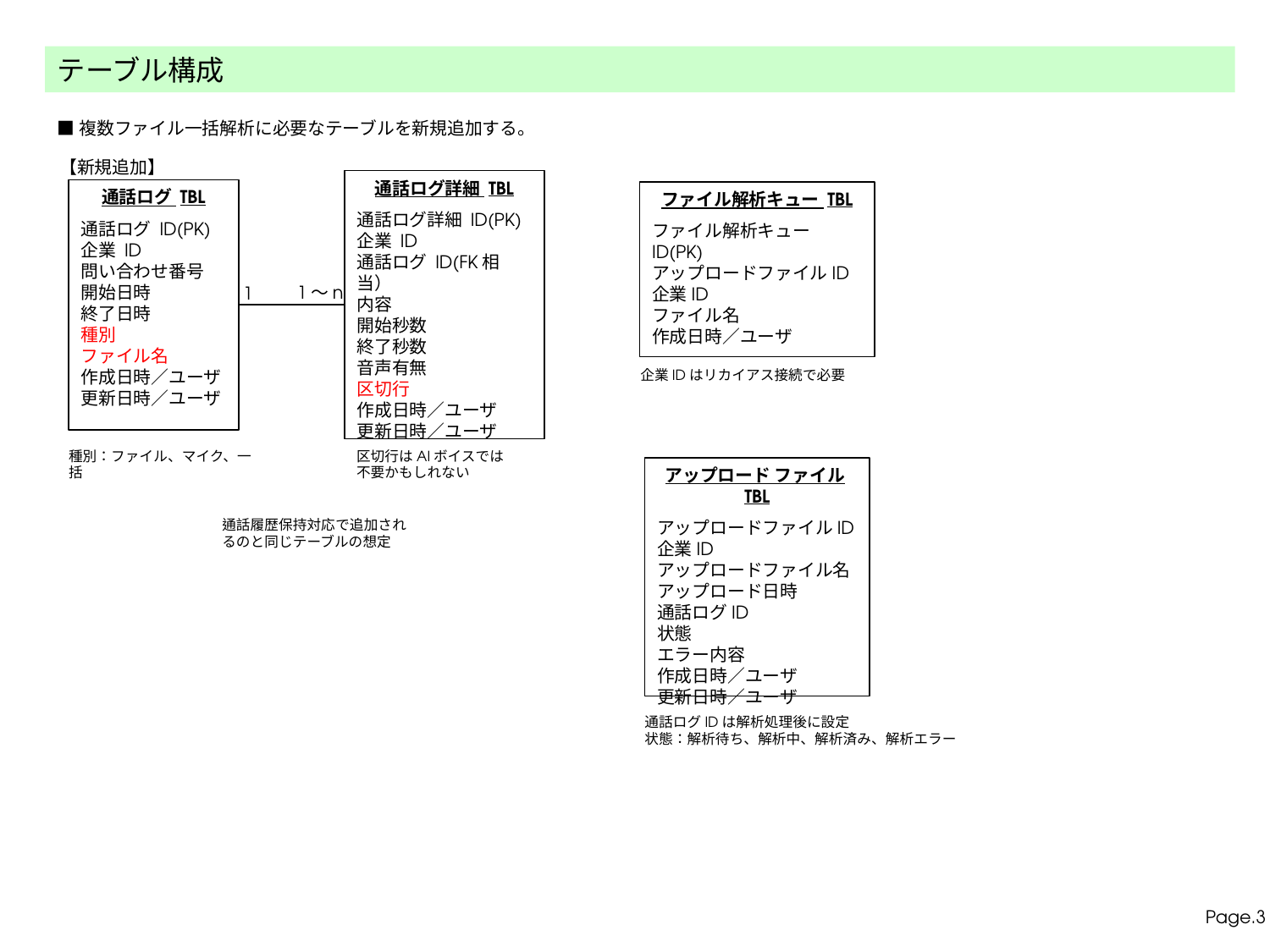

テーブル構成
■複数ファイル一括解析に必要なテーブルを新規追加する。
【新規追加】
通話ログ詳細 TBL
通話ログ詳細 ID(PK)
企業 ID
通話ログ ID(FK相当）
内容
開始秒数
終了秒数
音声有無
区切行
作成日時／ユーザ
更新日時／ユーザ
通話ログ TBL
通話ログ ID(PK)
企業 ID
問い合わせ番号
開始日時
終了日時
種別
ファイル名
作成日時／ユーザ
更新日時／ユーザ
ファイル解析キュー TBL
ファイル解析キューID(PK)
アップロードファイルID
企業ID
ファイル名
作成日時／ユーザ
1～n
1
企業IDはリカイアス接続で必要
種別：ファイル、マイク、一括
区切行はAIボイスでは不要かもしれない
アップロード ファイルTBL
アップロードファイルID
企業ID
アップロードファイル名
アップロード日時
通話ログID
状態
エラー内容
作成日時／ユーザ
更新日時／ユーザ
通話履歴保持対応で追加されるのと同じテーブルの想定
通話ログIDは解析処理後に設定
状態：解析待ち、解析中、解析済み、解析エラー